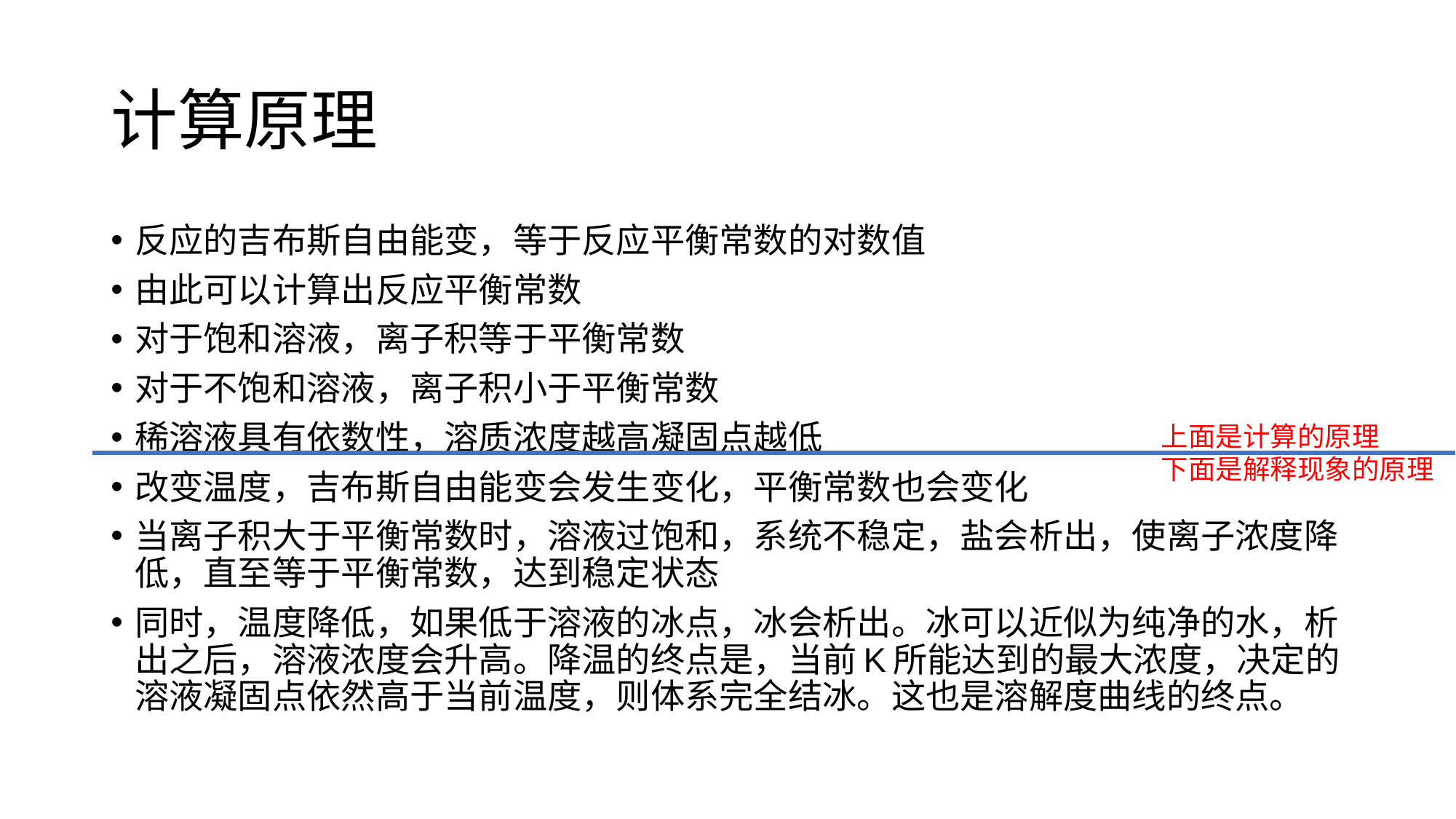

# 计算原理
反应的吉布斯自由能变，等于反应平衡常数的对数值
由此可以计算出反应平衡常数
对于饱和溶液，离子积等于平衡常数
对于不饱和溶液，离子积小于平衡常数
稀溶液具有依数性，溶质浓度越高凝固点越低
改变温度，吉布斯自由能变会发生变化，平衡常数也会变化
当离子积大于平衡常数时，溶液过饱和，系统不稳定，盐会析出，使离子浓度降低，直至等于平衡常数，达到稳定状态
同时，温度降低，如果低于溶液的冰点，冰会析出。冰可以近似为纯净的水，析出之后，溶液浓度会升高。降温的终点是，当前K所能达到的最大浓度，决定的溶液凝固点依然高于当前温度，则体系完全结冰。这也是溶解度曲线的终点。
上面是计算的原理
下面是解释现象的原理